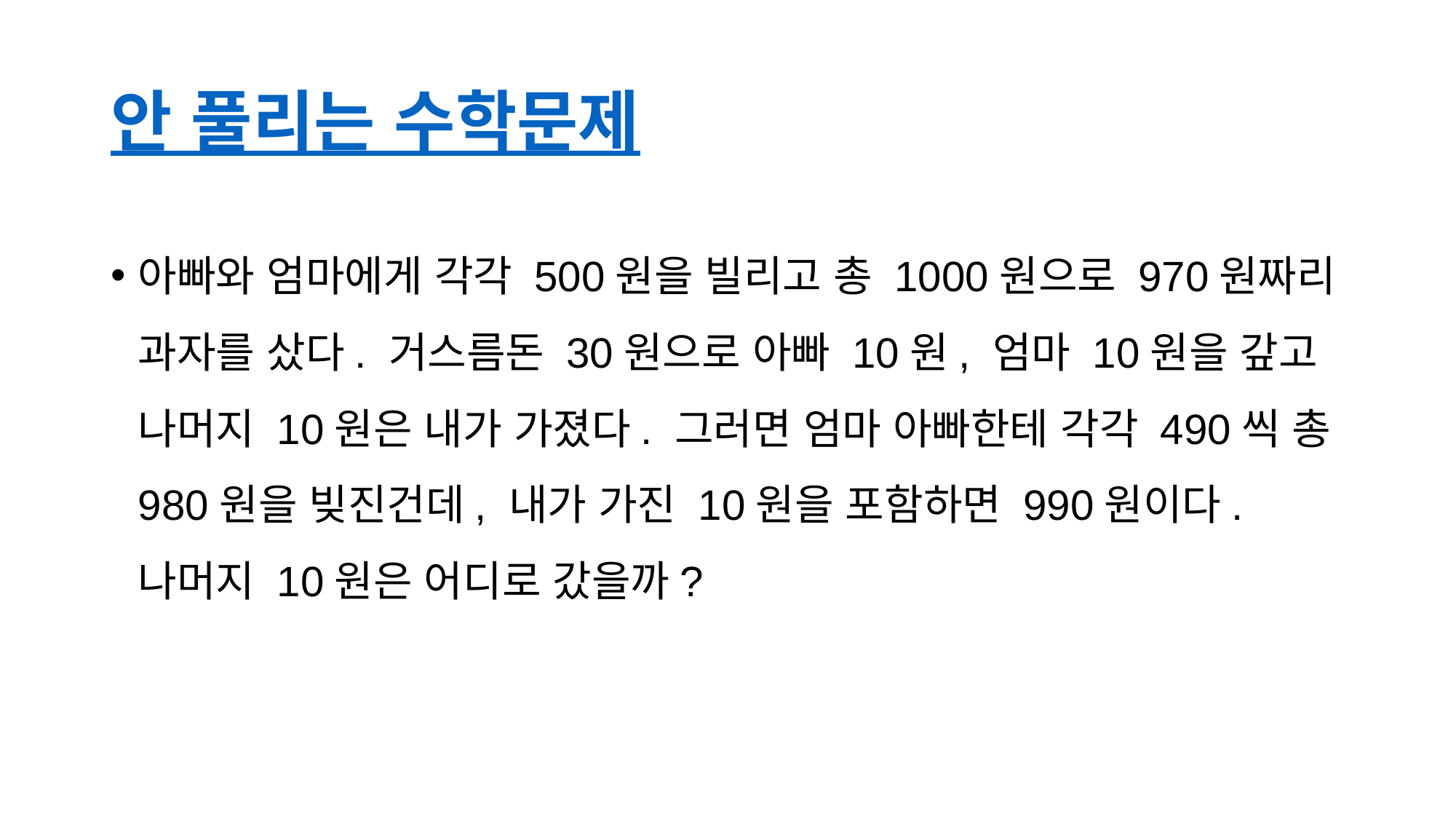

# 안 풀리는 수학문제
아빠와 엄마에게 각각 500원을 빌리고 총 1000원으로 970원짜리 과자를 샀다. 거스름돈 30원으로 아빠 10원, 엄마 10원을 갚고 나머지 10원은 내가 가졌다. 그러면 엄마 아빠한테 각각 490씩 총 980원을 빚진건데, 내가 가진 10원을 포함하면 990원이다. 나머지 10원은 어디로 갔을까?